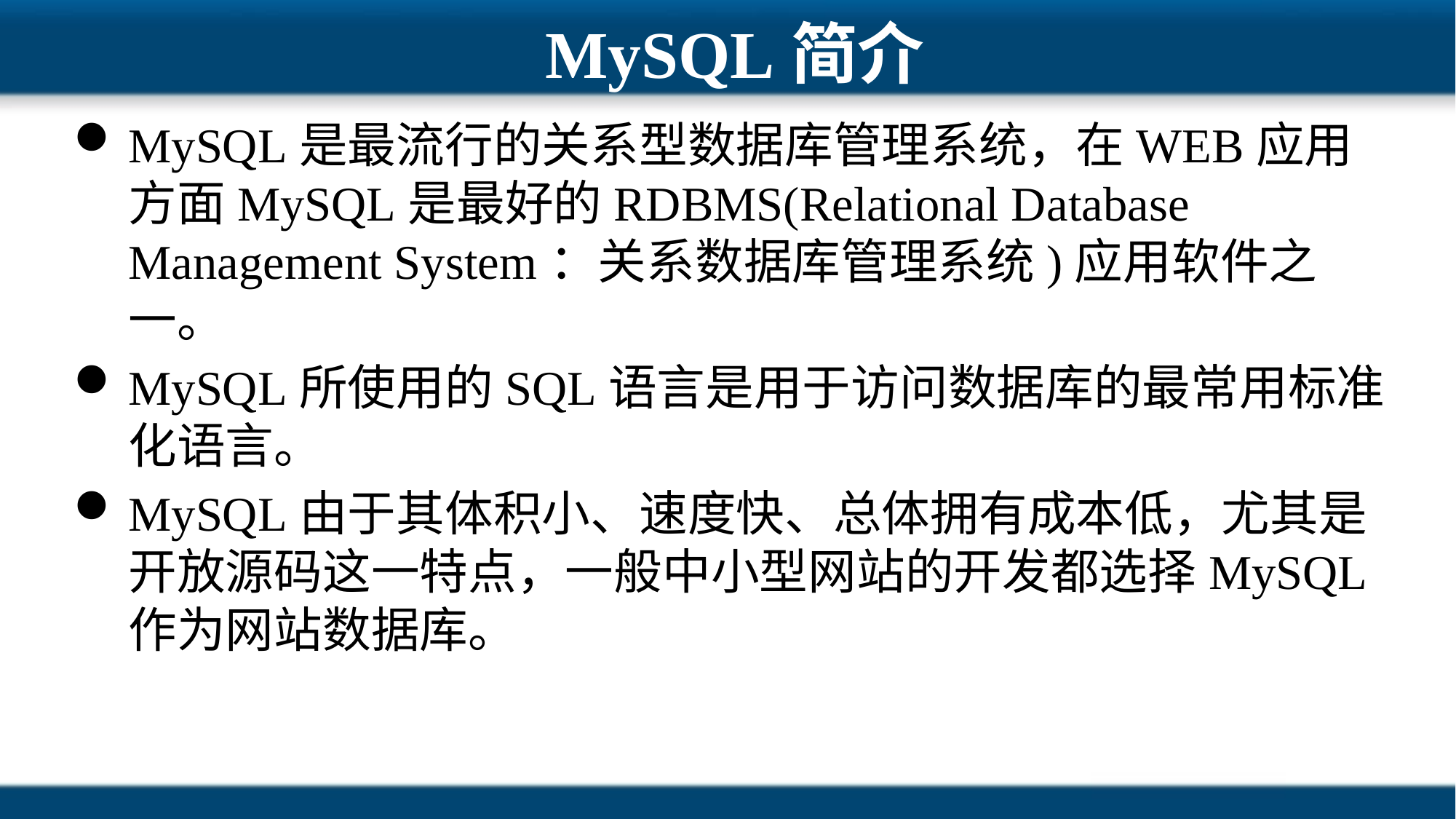

# MySQL简介
MySQL是最流行的关系型数据库管理系统，在WEB应用方面MySQL是最好的RDBMS(Relational Database Management System：关系数据库管理系统)应用软件之一。
MySQL所使用的SQL语言是用于访问数据库的最常用标准化语言。
MySQL由于其体积小、速度快、总体拥有成本低，尤其是开放源码这一特点，一般中小型网站的开发都选择MySQL作为网站数据库。